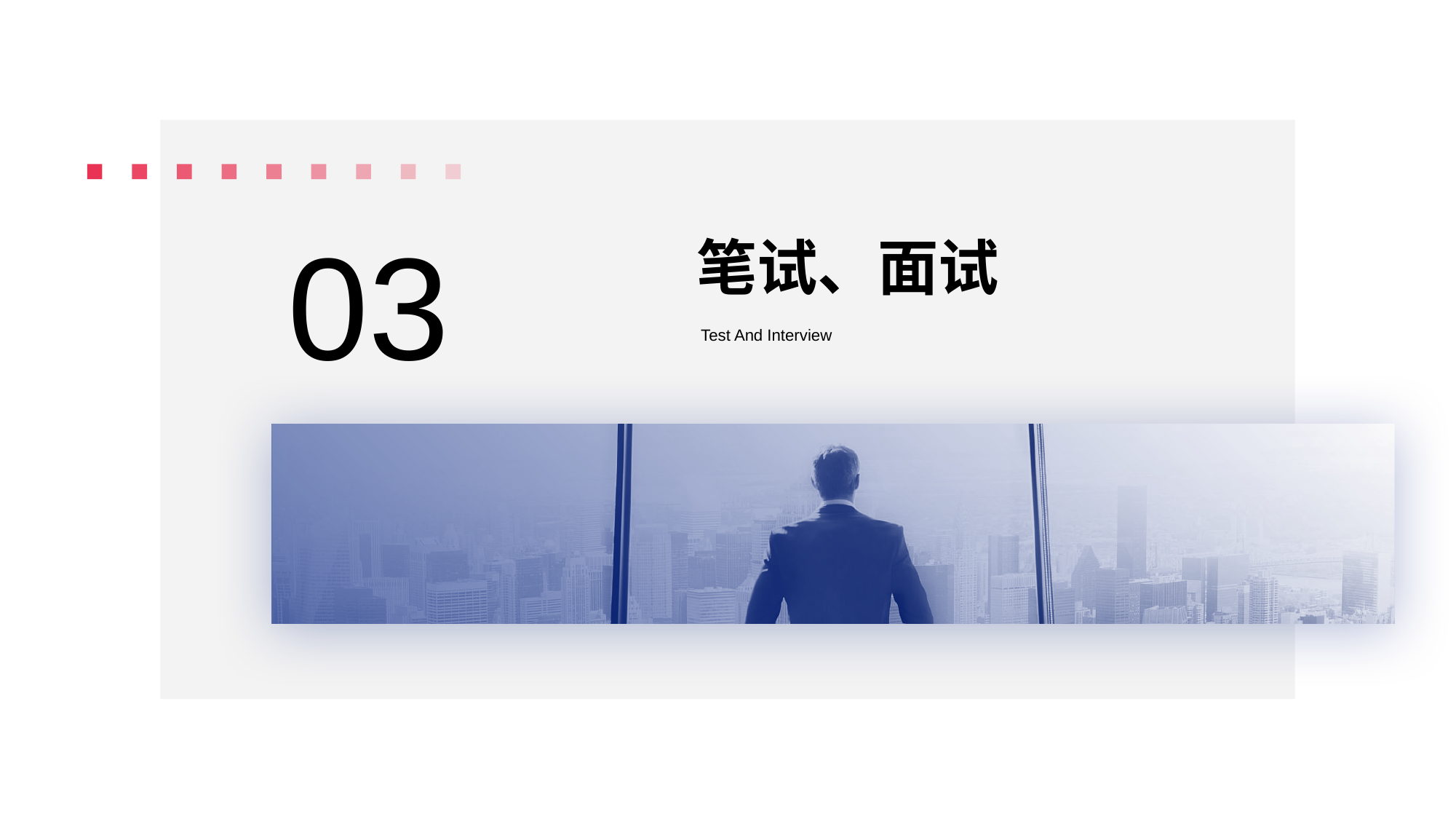

# 笔试、面试
0 3
 Test And Interview